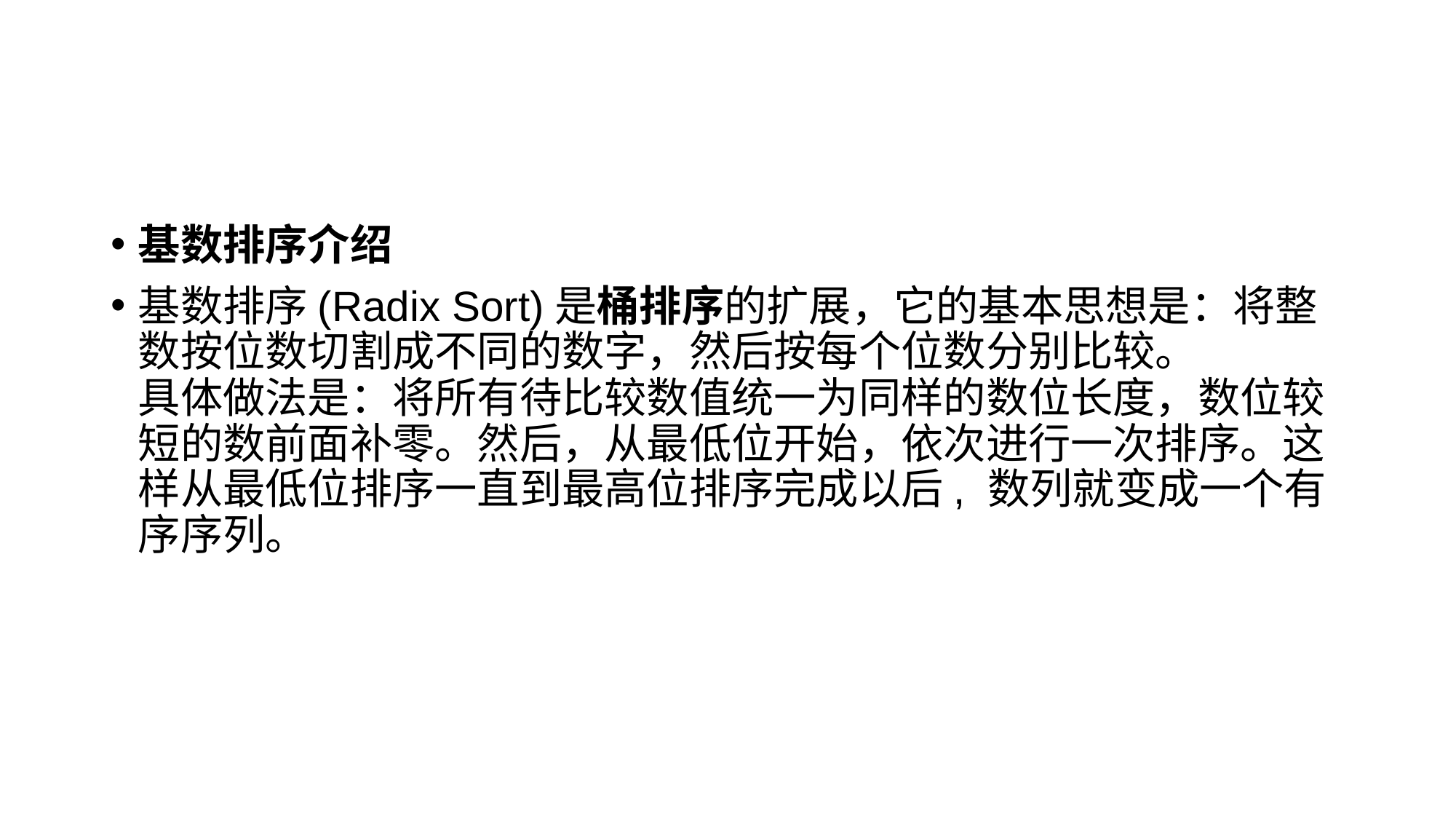

基数排序介绍
基数排序(Radix Sort)是桶排序的扩展，它的基本思想是：将整数按位数切割成不同的数字，然后按每个位数分别比较。
具体做法是：将所有待比较数值统一为同样的数位长度，数位较短的数前面补零。然后，从最低位开始，依次进行一次排序。这样从最低位排序一直到最高位排序完成以后, 数列就变成一个有序序列。